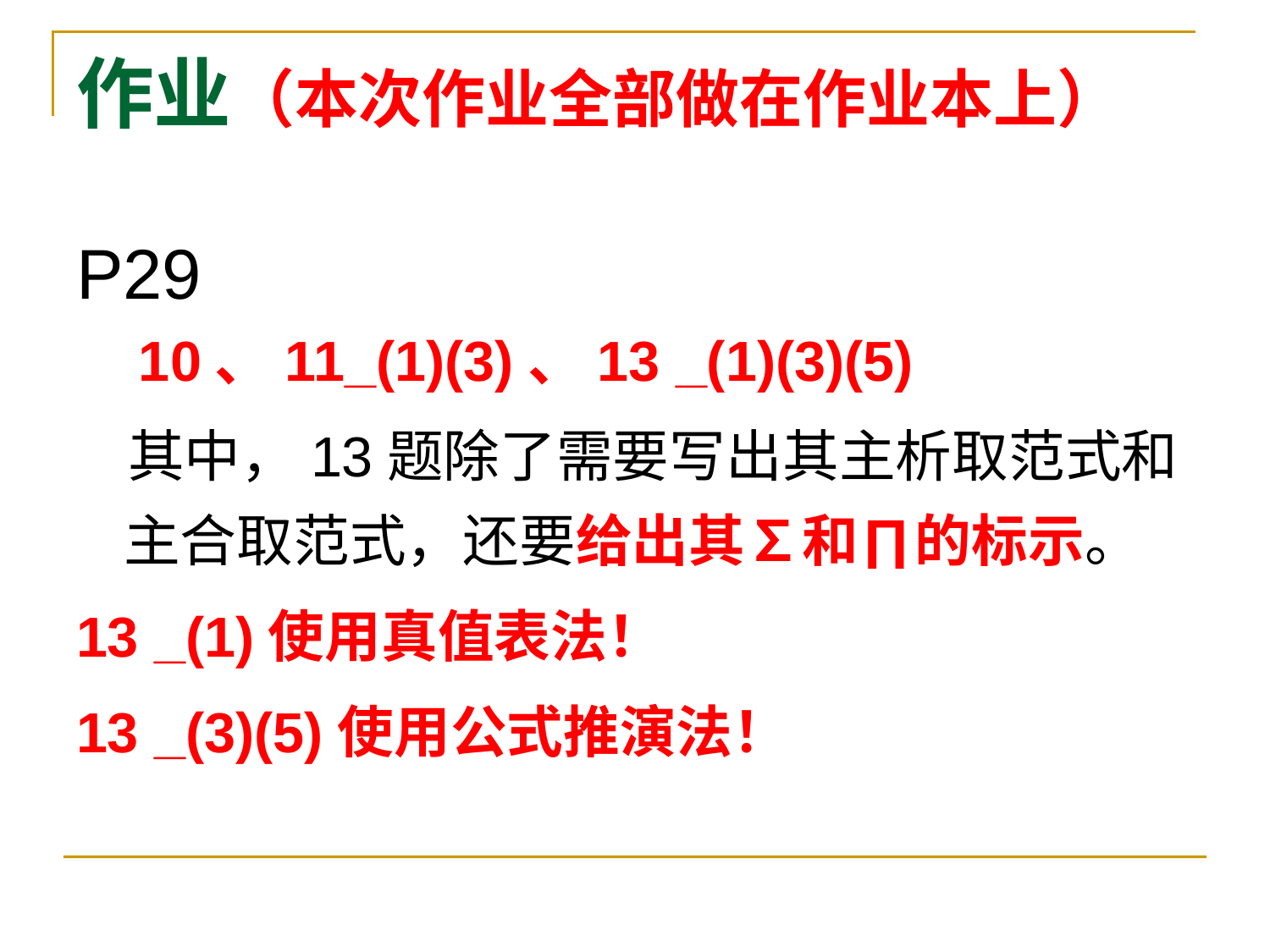

# 作业（本次作业全部做在作业本上）
P29
    10、11_(1)(3)、13 _(1)(3)(5)
   其中，13题除了需要写出其主析取范式和主合取范式，还要给出其∑和∏的标示。
13 _(1)使用真值表法！
13 _(3)(5)使用公式推演法！